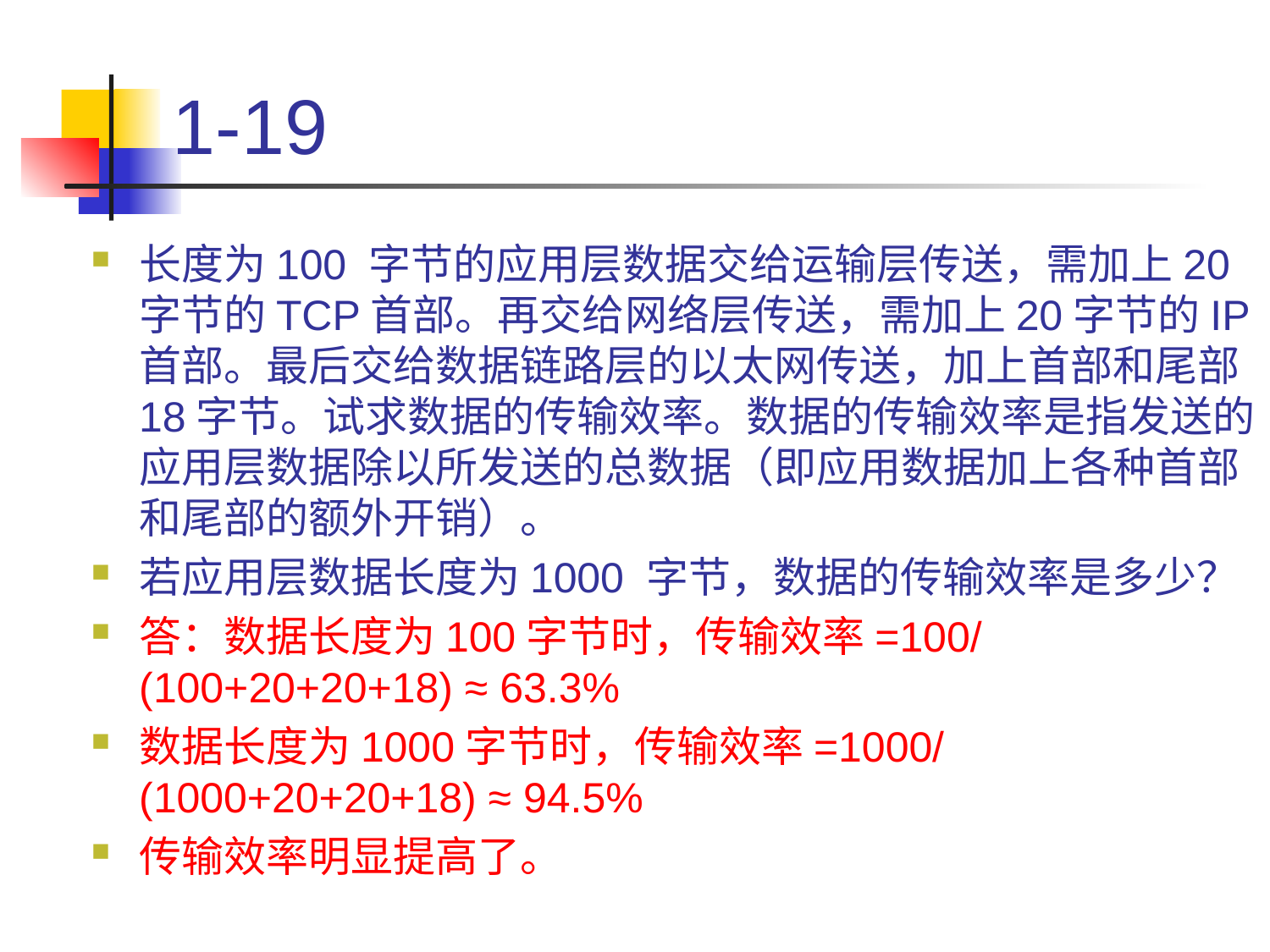

# 1-19
长度为100 字节的应用层数据交给运输层传送，需加上20 字节的TCP首部。再交给网络层传送，需加上20字节的IP 首部。最后交给数据链路层的以太网传送，加上首部和尾部18字节。试求数据的传输效率。数据的传输效率是指发送的应用层数据除以所发送的总数据（即应用数据加上各种首部和尾部的额外开销）。
若应用层数据长度为1000 字节，数据的传输效率是多少？
答：数据长度为100字节时，传输效率=100/(100+20+20+18) ≈ 63.3%
数据长度为1000字节时，传输效率=1000/(1000+20+20+18) ≈ 94.5%
传输效率明显提高了。